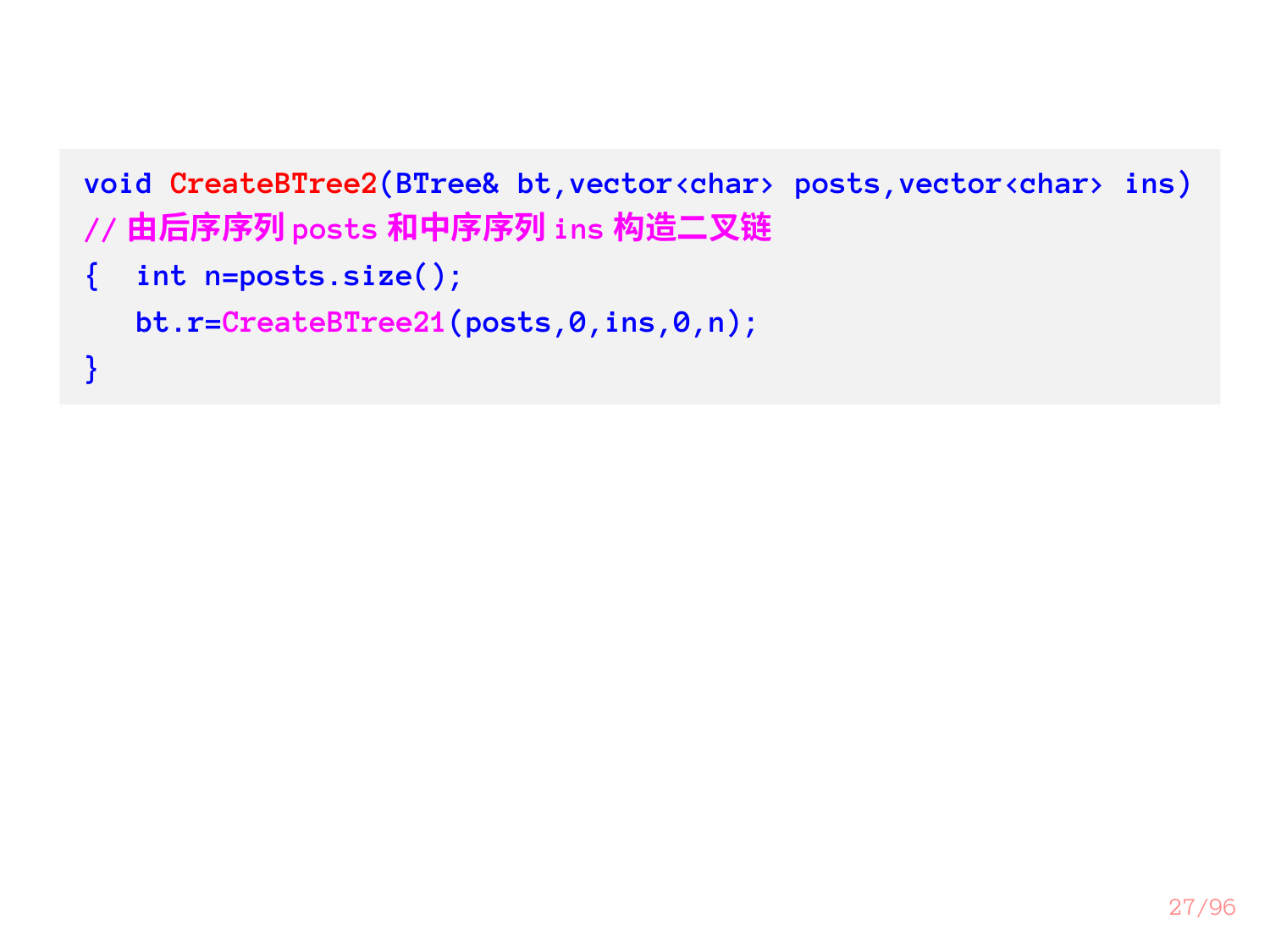

void CreateBTree2(BTree& bt,vector<char> posts,vector<char> ins)
//由后序序列posts和中序序列ins构造二叉链
{  int n=posts.size();
   bt.r=CreateBTree21(posts,0,ins,0,n);
}
27/96